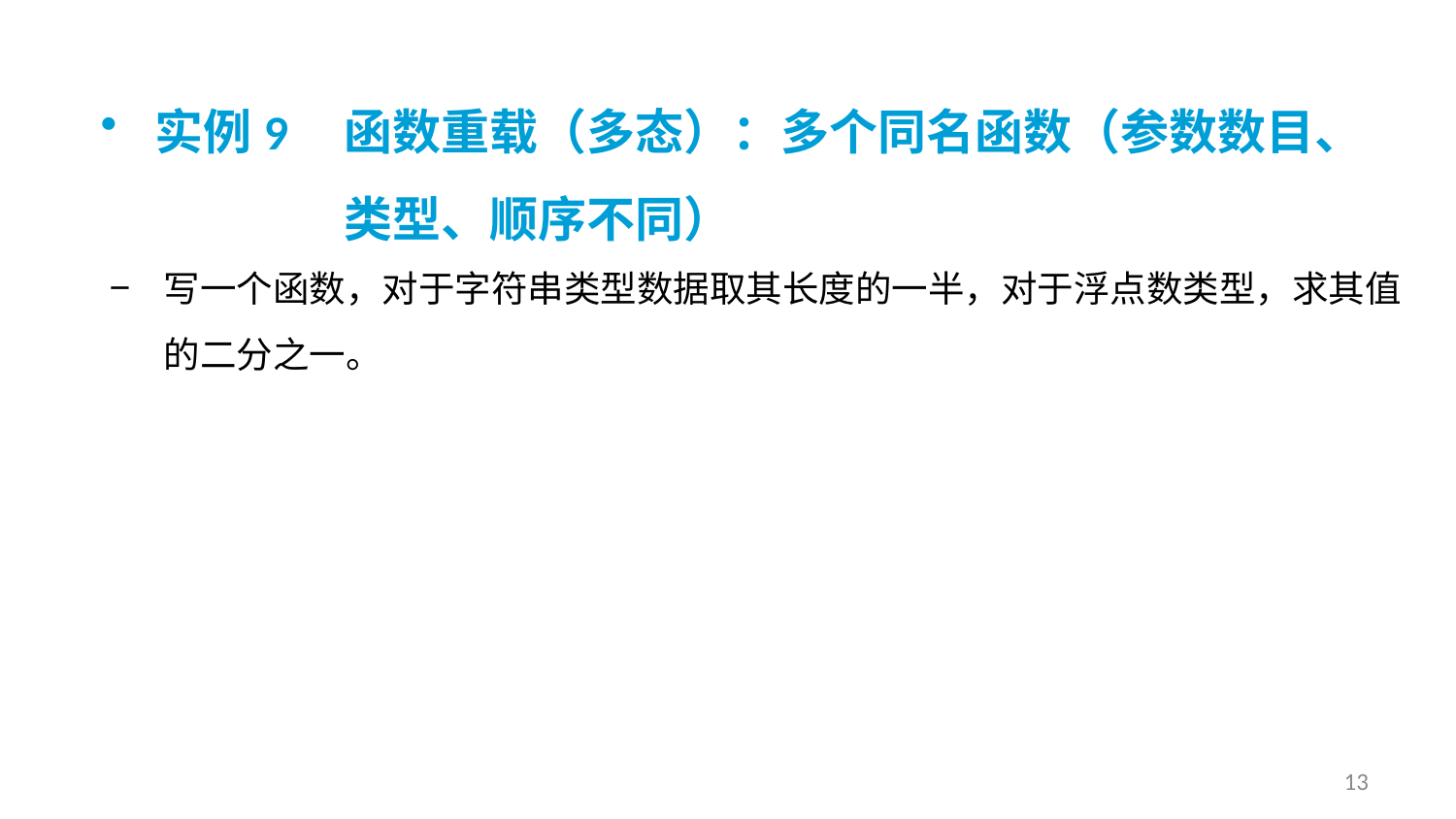

实例9
函数重载（多态）：多个同名函数（参数数目、类型、顺序不同）
写一个函数，对于字符串类型数据取其长度的一半，对于浮点数类型，求其值的二分之一。
13